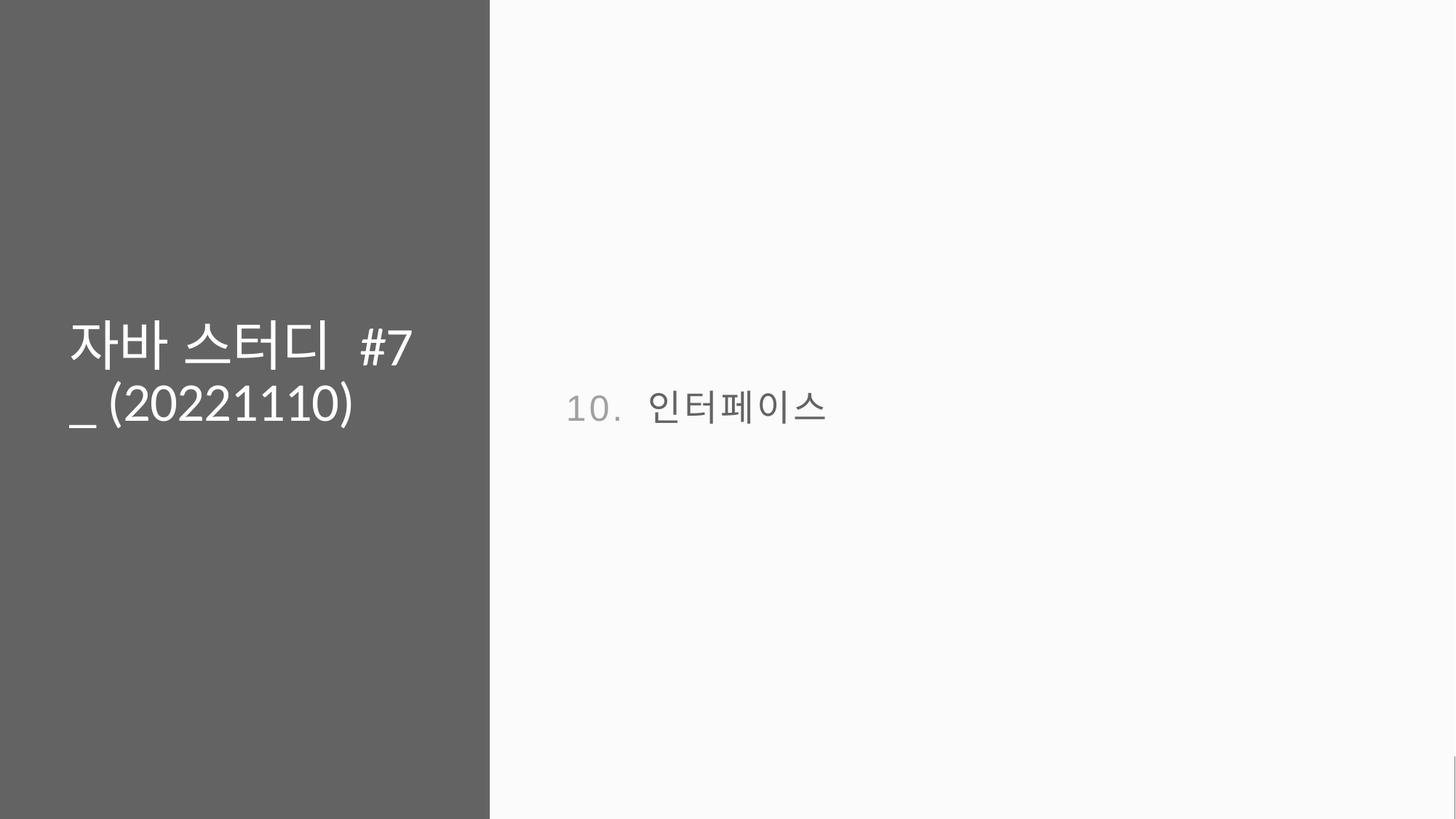

# 자바 스터디 #7 _ (20221110)
10. 인터페이스